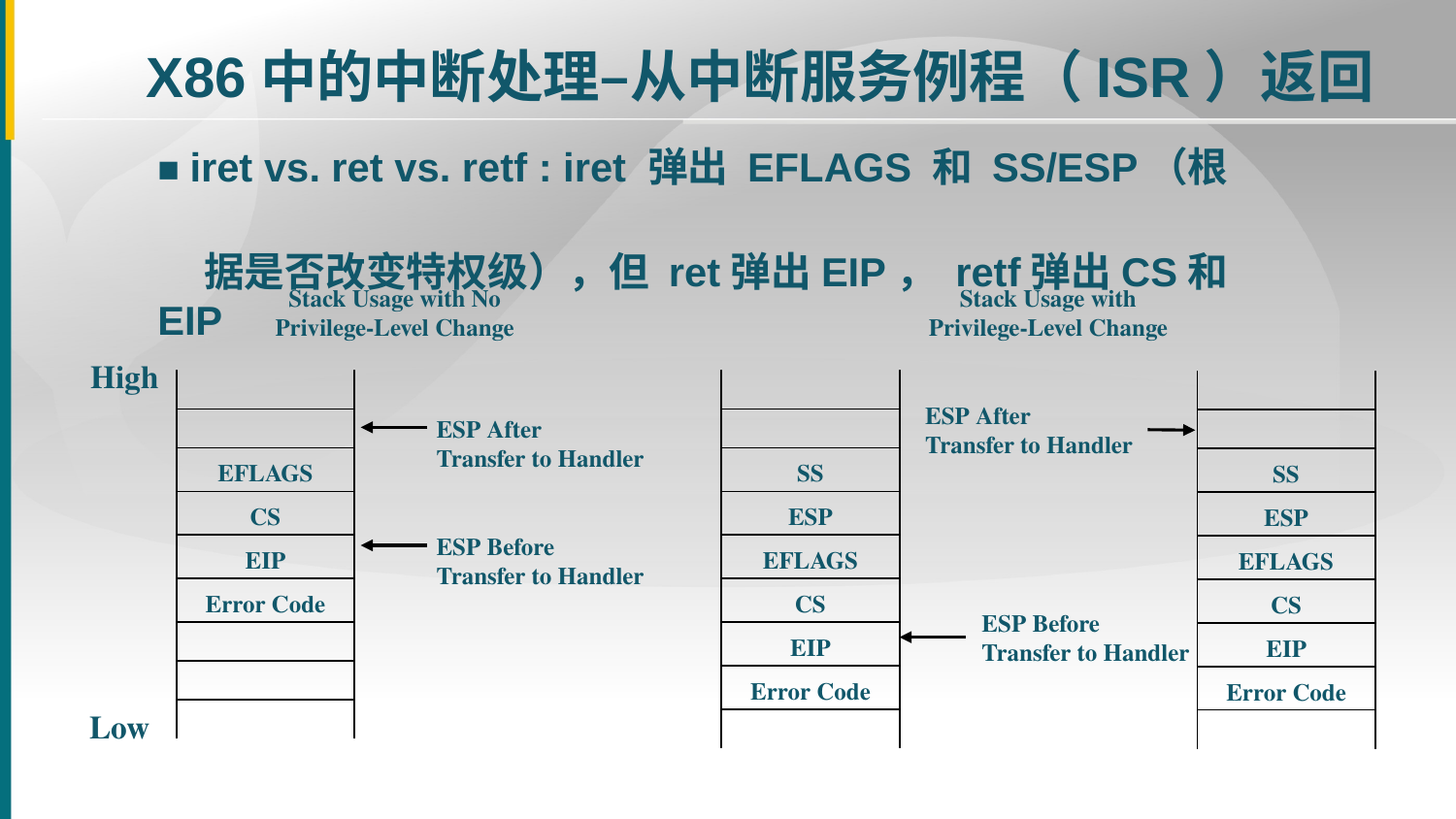

X86中的中断处理–从中断服务例程（ISR）返回
■ iret vs. ret vs. retf : iret 弹出 EFLAGS 和 SS/ESP（根
    据是否改变特权级），但 ret弹出EIP， retf弹出CS和EIP
Stack Usage with No
Privilege-Level Change
Stack Usage with
Privilege-Level Change
High
|  |
| --- |
|  |
| EFLAGS |
| CS |
| EIP |
| Error Code |
|  |
|  |
|  |
|  |
| --- |
|  |
| SS |
| ESP |
| EFLAGS |
| CS |
| EIP |
| Error Code |
|  |
|  |
| --- |
|  |
| SS |
| ESP |
| EFLAGS |
| CS |
| EIP |
| Error Code |
|  |
ESP After
Transfer to Handler
ESP After
Transfer to Handler
ESP Before
Transfer to Handler
ESP Before
Transfer to Handler
Low